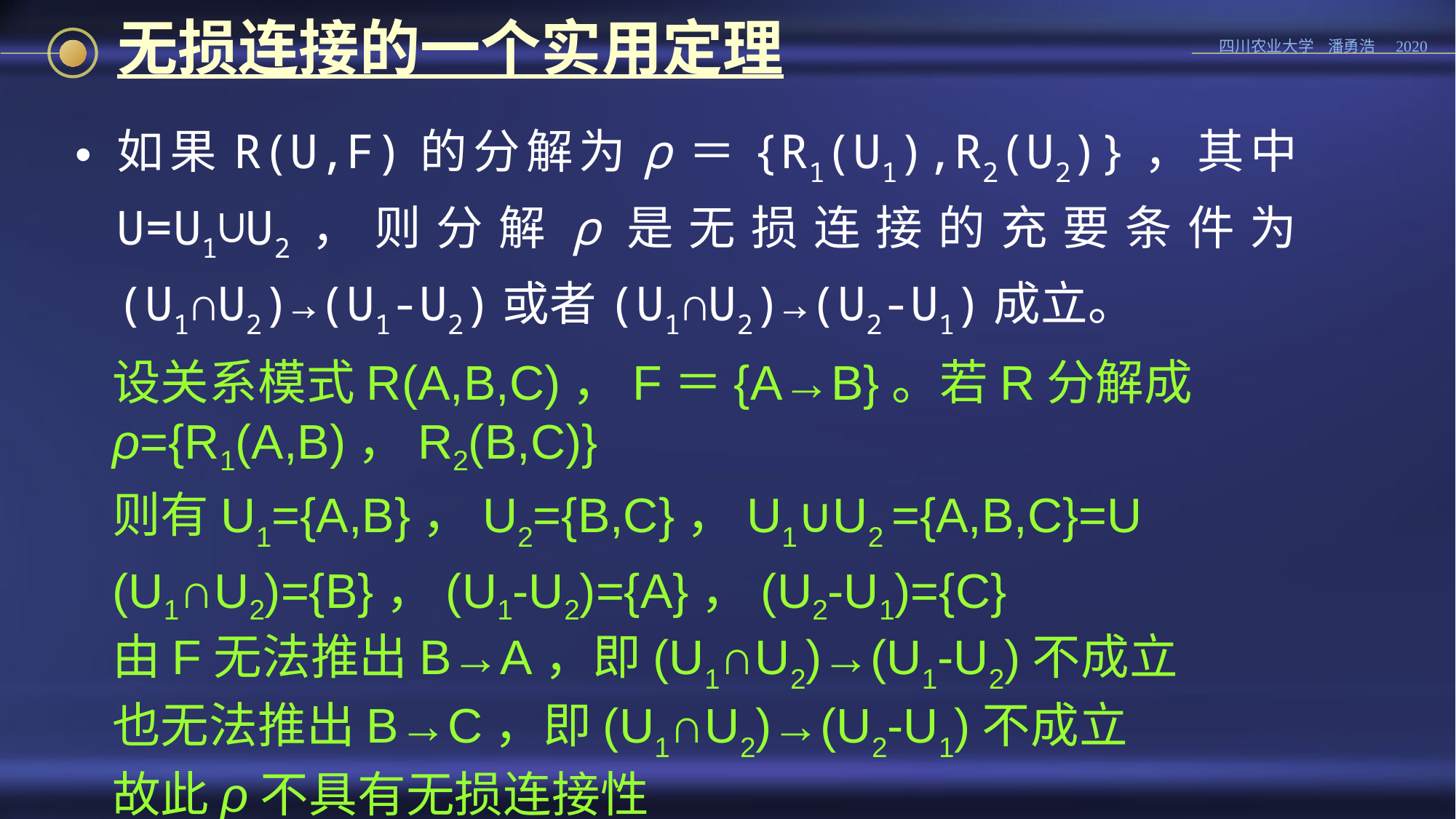

# 无损连接的一个实用定理
如果R(U,F)的分解为ρ＝{R1(U1),R2(U2)}，其中U=U1∪U2，则分解ρ是无损连接的充要条件为(U1∩U2)→(U1-U2)或者(U1∩U2)→(U2-U1)成立。
设关系模式R(A,B,C)，F＝{A→B}。若R分解成ρ={R1(A,B)，R2(B,C)}
则有U1={A,B}，U2={B,C}，U1∪U2 ={A,B,C}=U
(U1∩U2)={B}，(U1-U2)={A}，(U2-U1)={C}
由F无法推出B→A，即(U1∩U2)→(U1-U2)不成立
也无法推出B→C，即(U1∩U2)→(U2-U1)不成立
故此ρ不具有无损连接性